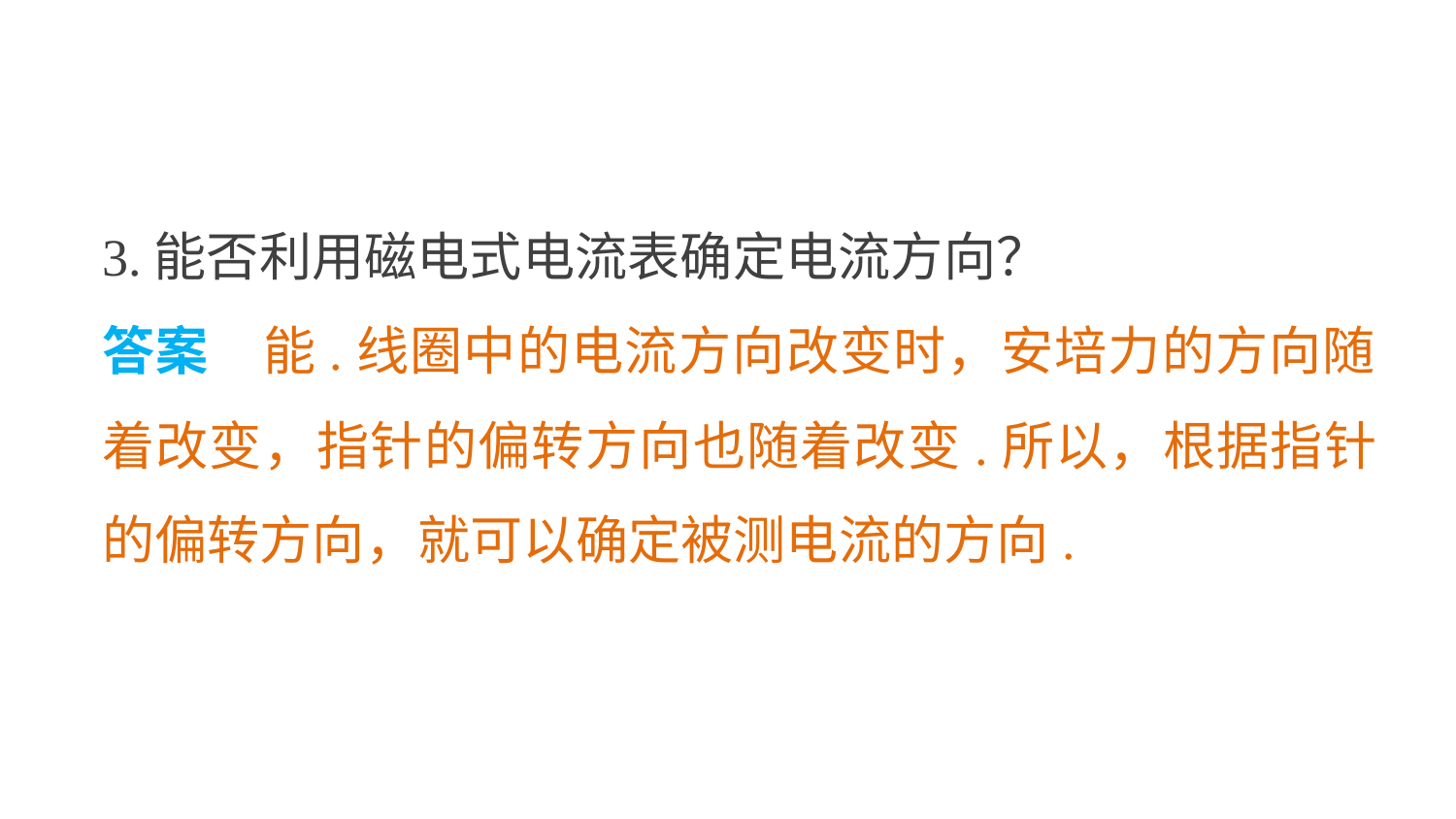

3.能否利用磁电式电流表确定电流方向？
答案　能.线圈中的电流方向改变时，安培力的方向随着改变，指针的偏转方向也随着改变.所以，根据指针的偏转方向，就可以确定被测电流的方向.